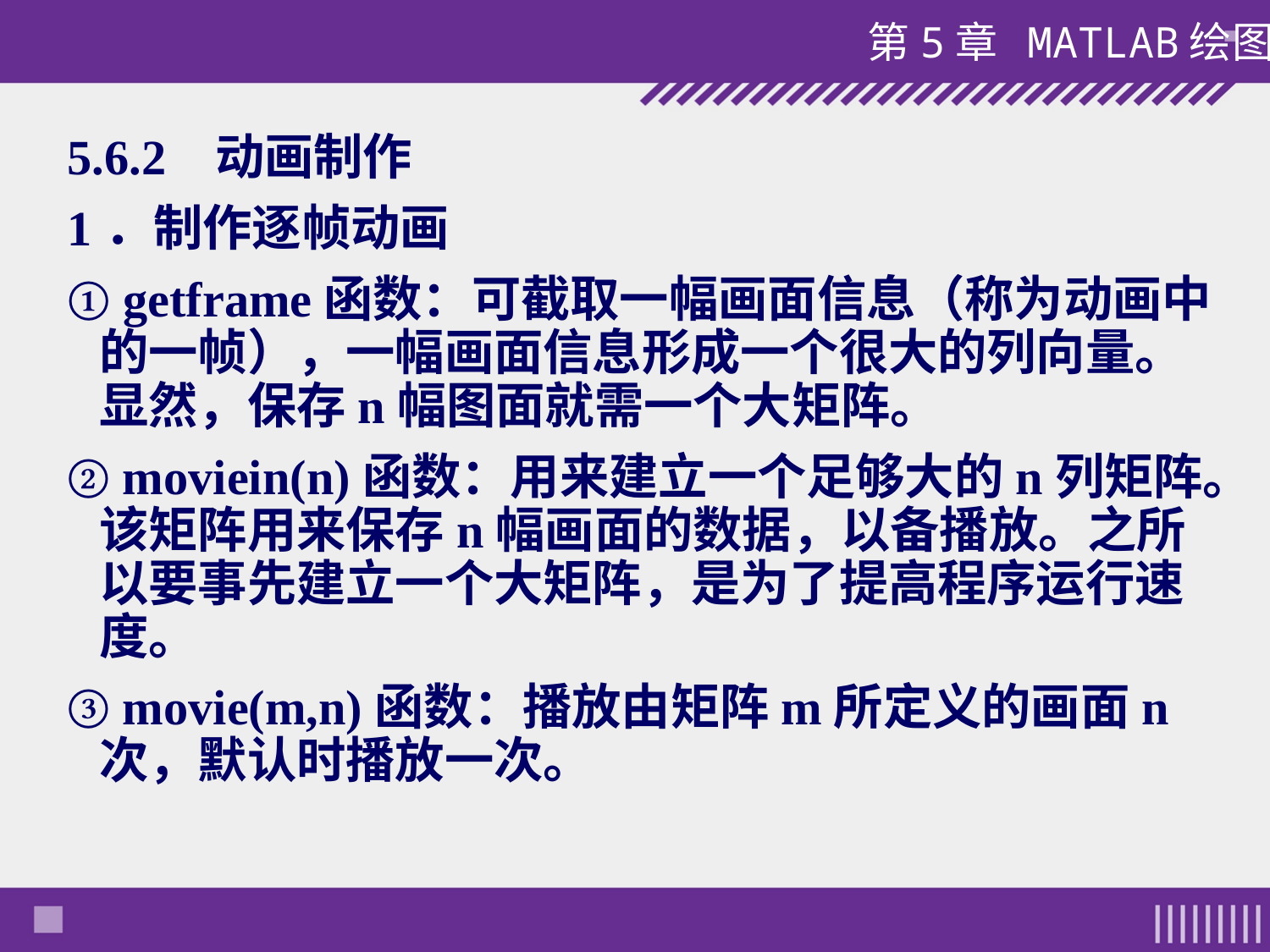

#
5.6.2   动画制作
1．制作逐帧动画
① getframe函数：可截取一幅画面信息（称为动画中的一帧），一幅画面信息形成一个很大的列向量。显然，保存n幅图面就需一个大矩阵。
② moviein(n)函数：用来建立一个足够大的n列矩阵。该矩阵用来保存n幅画面的数据，以备播放。之所以要事先建立一个大矩阵，是为了提高程序运行速度。
③ movie(m,n)函数：播放由矩阵m所定义的画面n次，默认时播放一次。